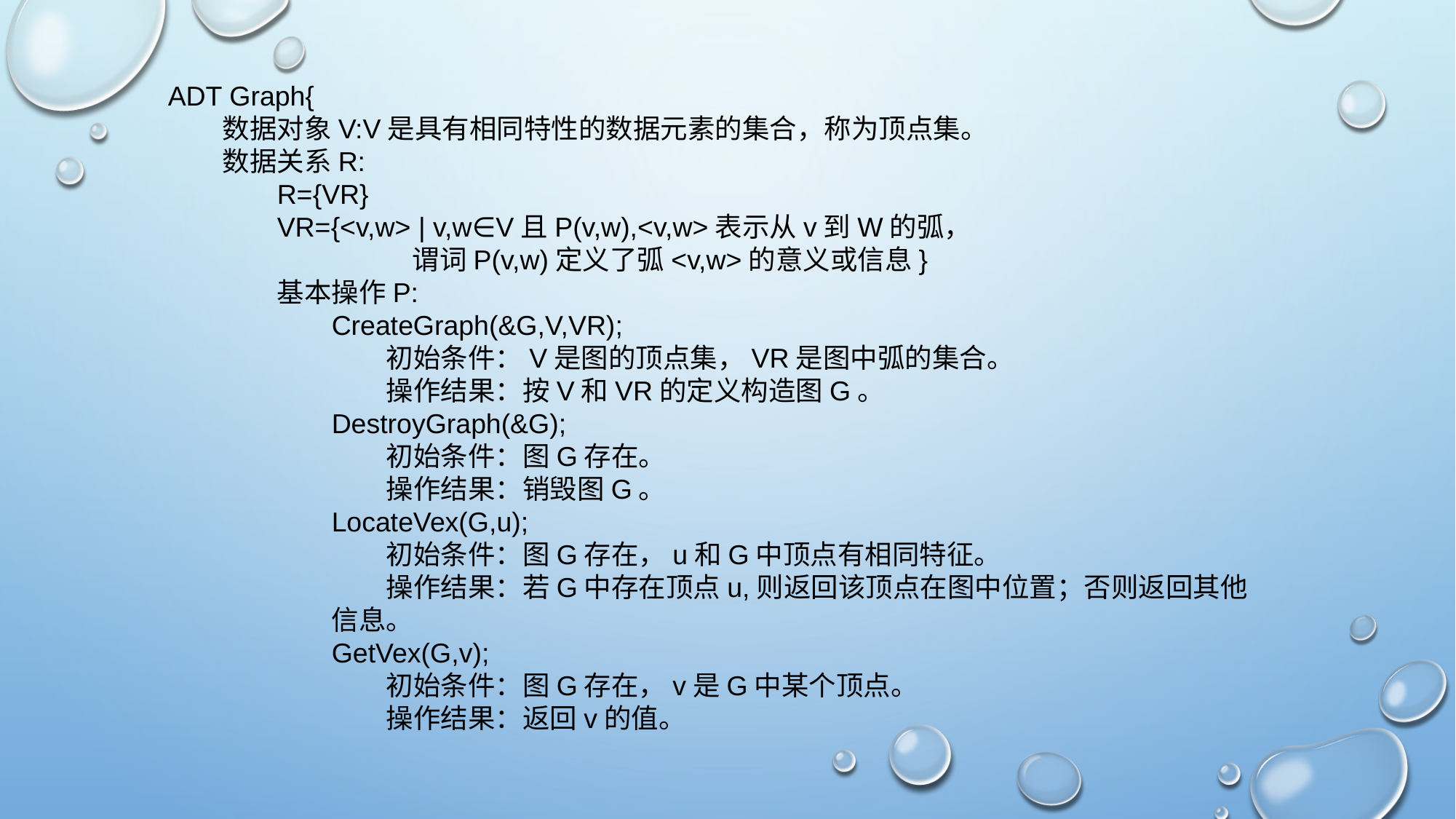

ADT Graph{
数据对象V:V是具有相同特性的数据元素的集合，称为顶点集。
数据关系R:
R={VR}
VR={<v,w> | v,w∈V且P(v,w),<v,w>表示从v到W的弧，
            谓词P(v,w)定义了弧<v,w>的意义或信息}
基本操作P:
CreateGraph(&G,V,VR);
初始条件：V是图的顶点集，VR是图中弧的集合。
操作结果：按V和VR的定义构造图G。
DestroyGraph(&G);
初始条件：图G存在。
操作结果：销毁图G。
LocateVex(G,u);
初始条件：图G存在，u和G中顶点有相同特征。
操作结果：若G中存在顶点u,则返回该顶点在图中位置；否则返回其他信息。
GetVex(G,v);
初始条件：图G存在，v是G中某个顶点。
操作结果：返回v的值。